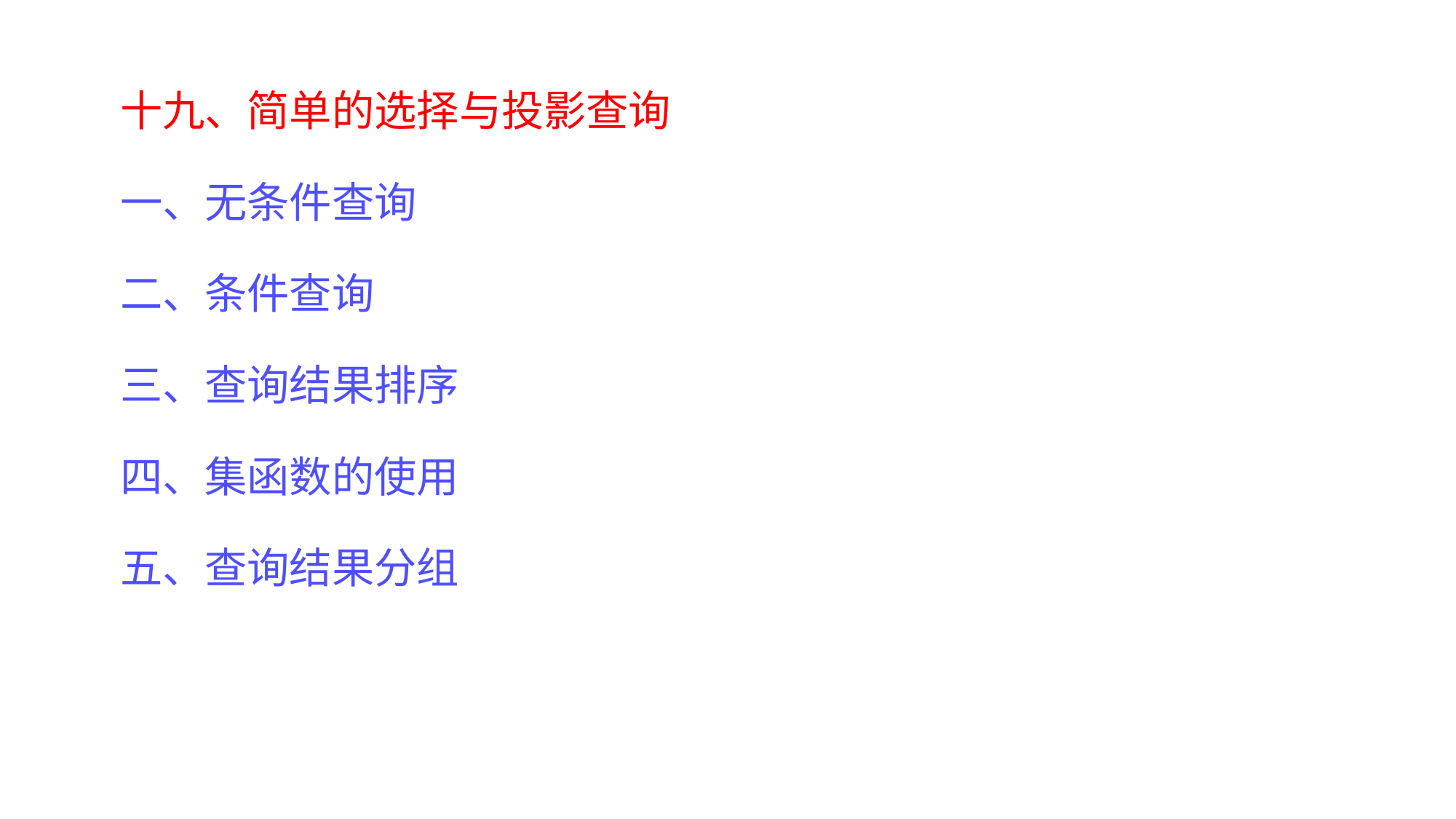

十九、简单的选择与投影查询
一、无条件查询
二、条件查询
三、查询结果排序
四、集函数的使用
五、查询结果分组